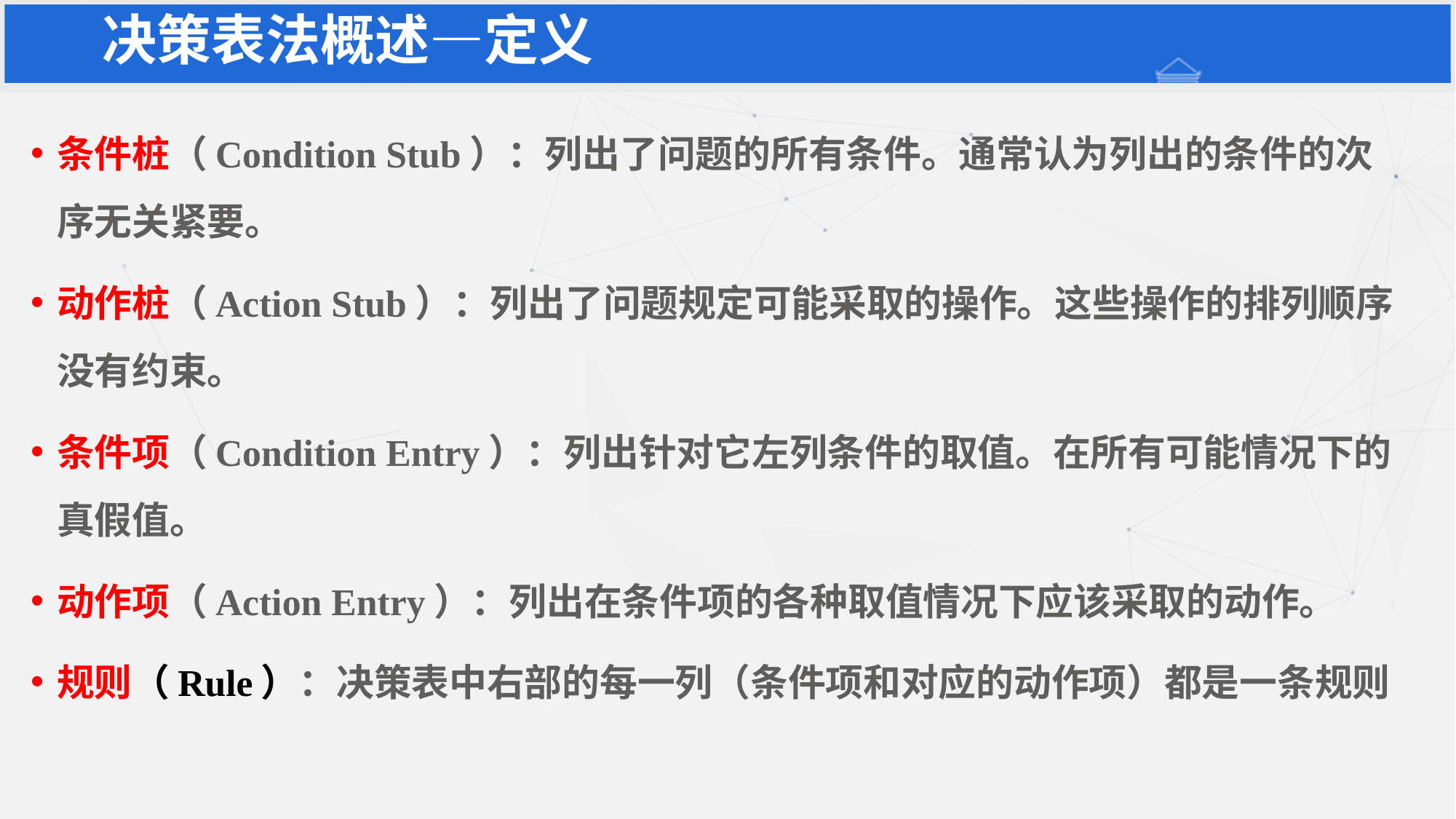

# 决策表法概述—定义
条件桩（Condition Stub）：列出了问题的所有条件。通常认为列出的条件的次序无关紧要。
动作桩（Action Stub）：列出了问题规定可能采取的操作。这些操作的排列顺序没有约束。
条件项（Condition Entry）：列出针对它左列条件的取值。在所有可能情况下的真假值。
动作项（Action Entry）：列出在条件项的各种取值情况下应该采取的动作。
规则（Rule）：决策表中右部的每一列（条件项和对应的动作项）都是一条规则